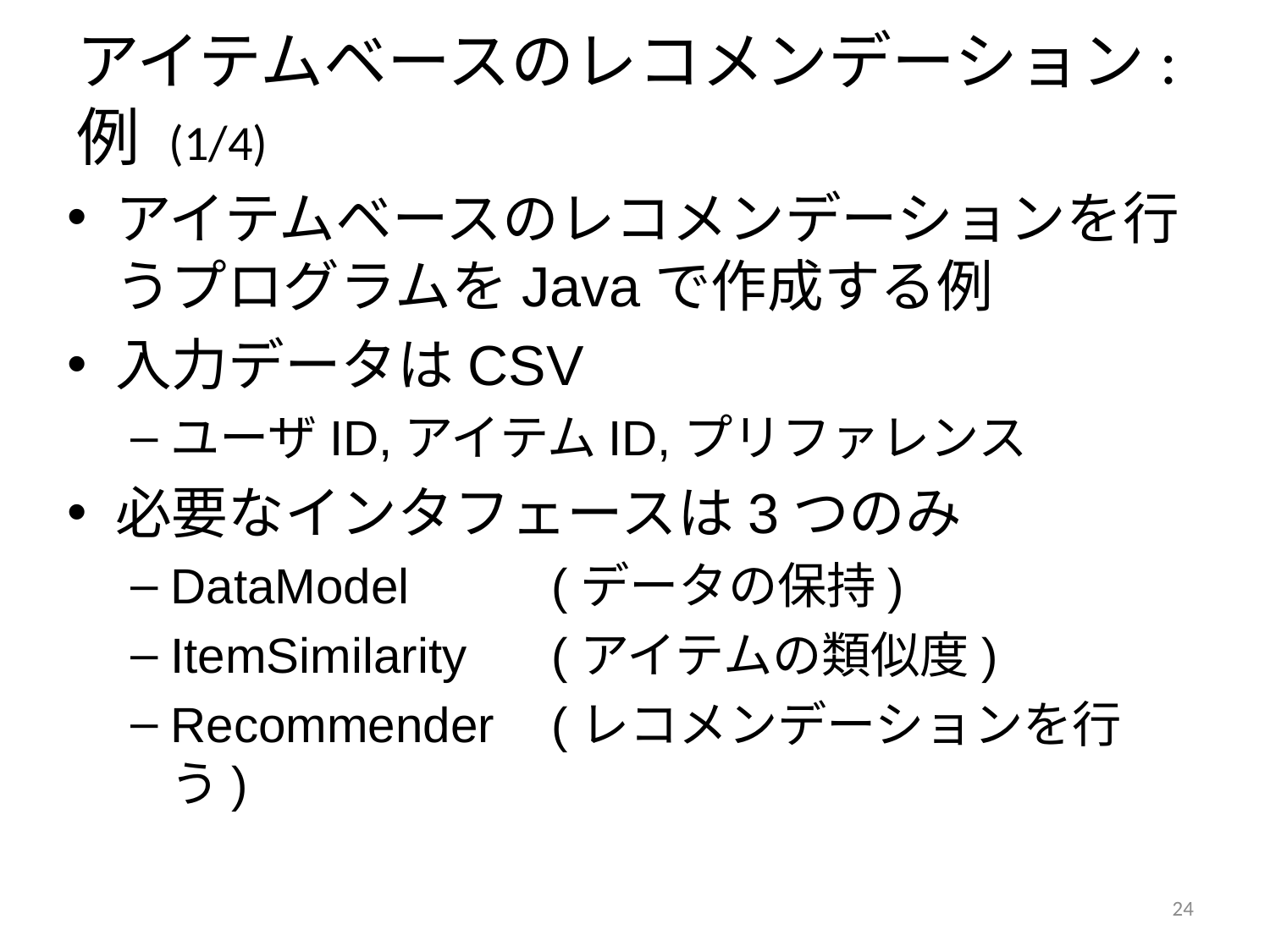

# アイテムベースのレコメンデーション:例 (1/4)
アイテムベースのレコメンデーションを行うプログラムをJavaで作成する例
入力データはCSV
ユーザID,アイテムID,プリファレンス
必要なインタフェースは3つのみ
DataModel		(データの保持)
ItemSimilarity	(アイテムの類似度)
Recommender	(レコメンデーションを行う)

24